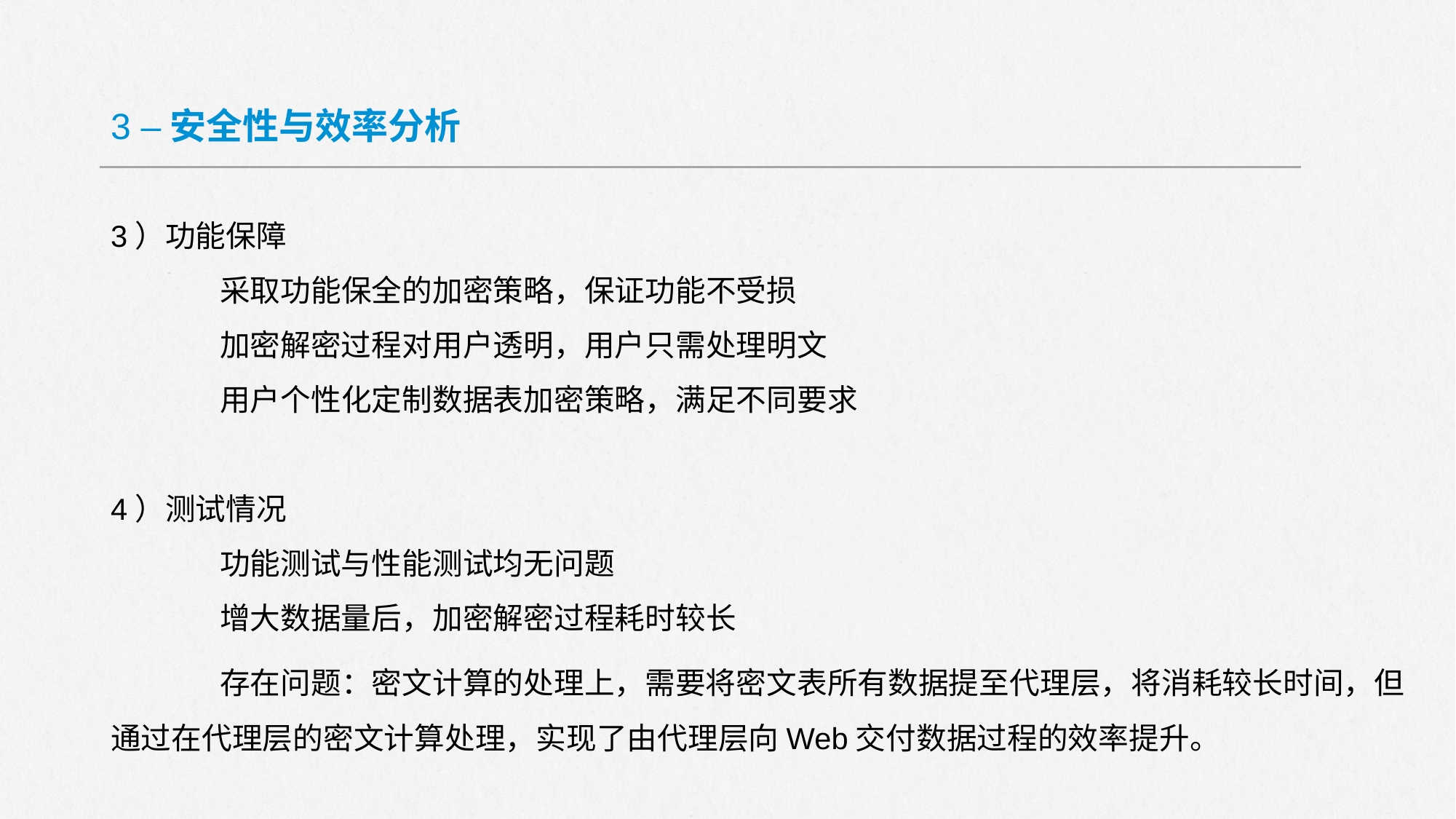

3 –安全性与效率分析

3）功能保障
	采取功能保全的加密策略，保证功能不受损
	加密解密过程对用户透明，用户只需处理明文
	用户个性化定制数据表加密策略，满足不同要求

4）测试情况
	功能测试与性能测试均无问题
	增大数据量后，加密解密过程耗时较长
	存在问题：密文计算的处理上，需要将密文表所有数据提至代理层，将消耗较长时间，但通过在代理层的密文计算处理，实现了由代理层向Web交付数据过程的效率提升。